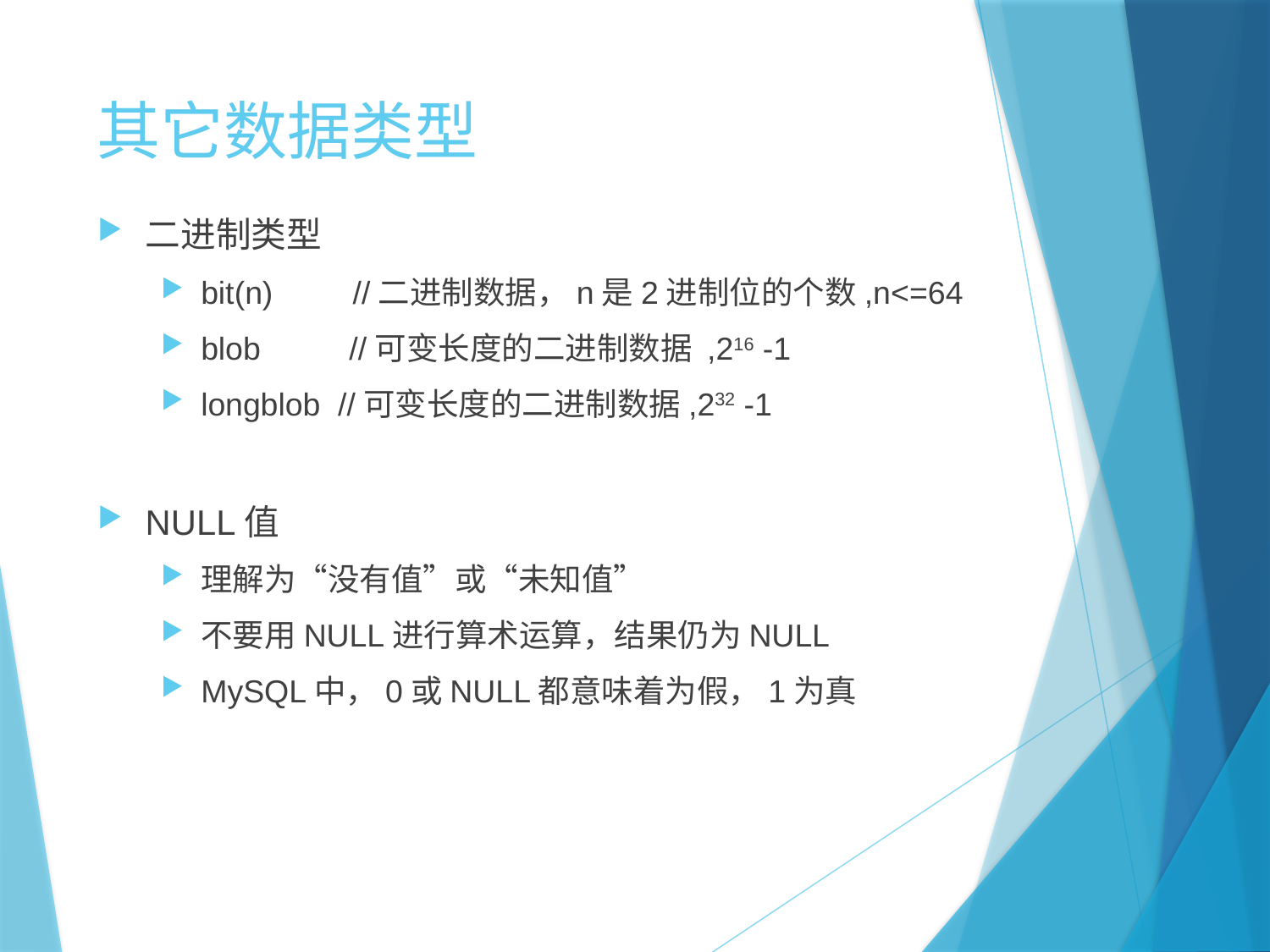

# 其它数据类型
二进制类型
bit(n)         //二进制数据，n是2进制位的个数,n<=64
blob          //可变长度的二进制数据 ,216 -1
longblob  //可变长度的二进制数据,232 -1

NULL值
理解为“没有值”或“未知值”
不要用NULL进行算术运算，结果仍为NULL
MySQL中，0或NULL都意味着为假，1为真